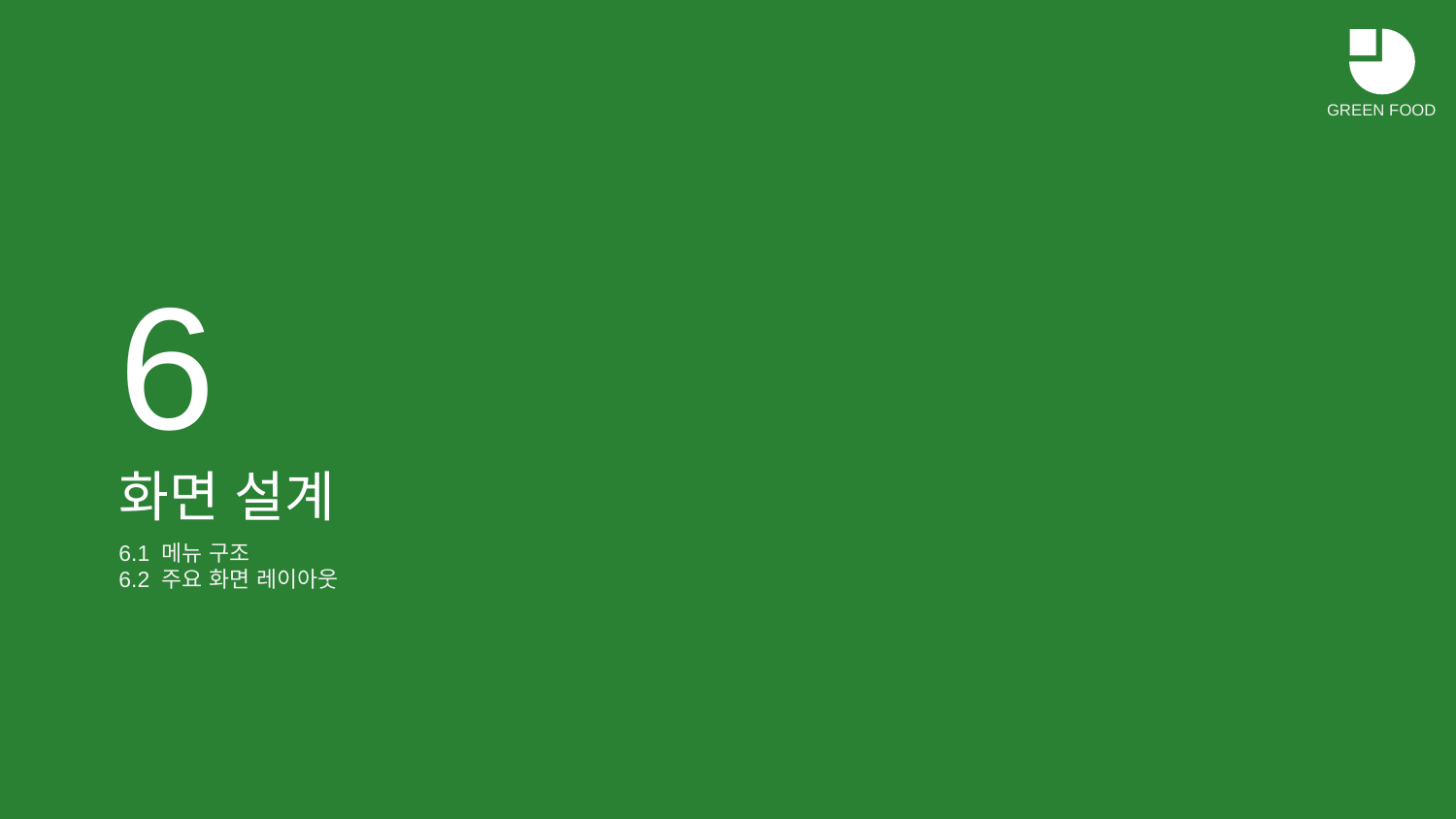

GREEN FOOD
6
화면 설계
6.1 메뉴 구조
6.2 주요 화면 레이아웃